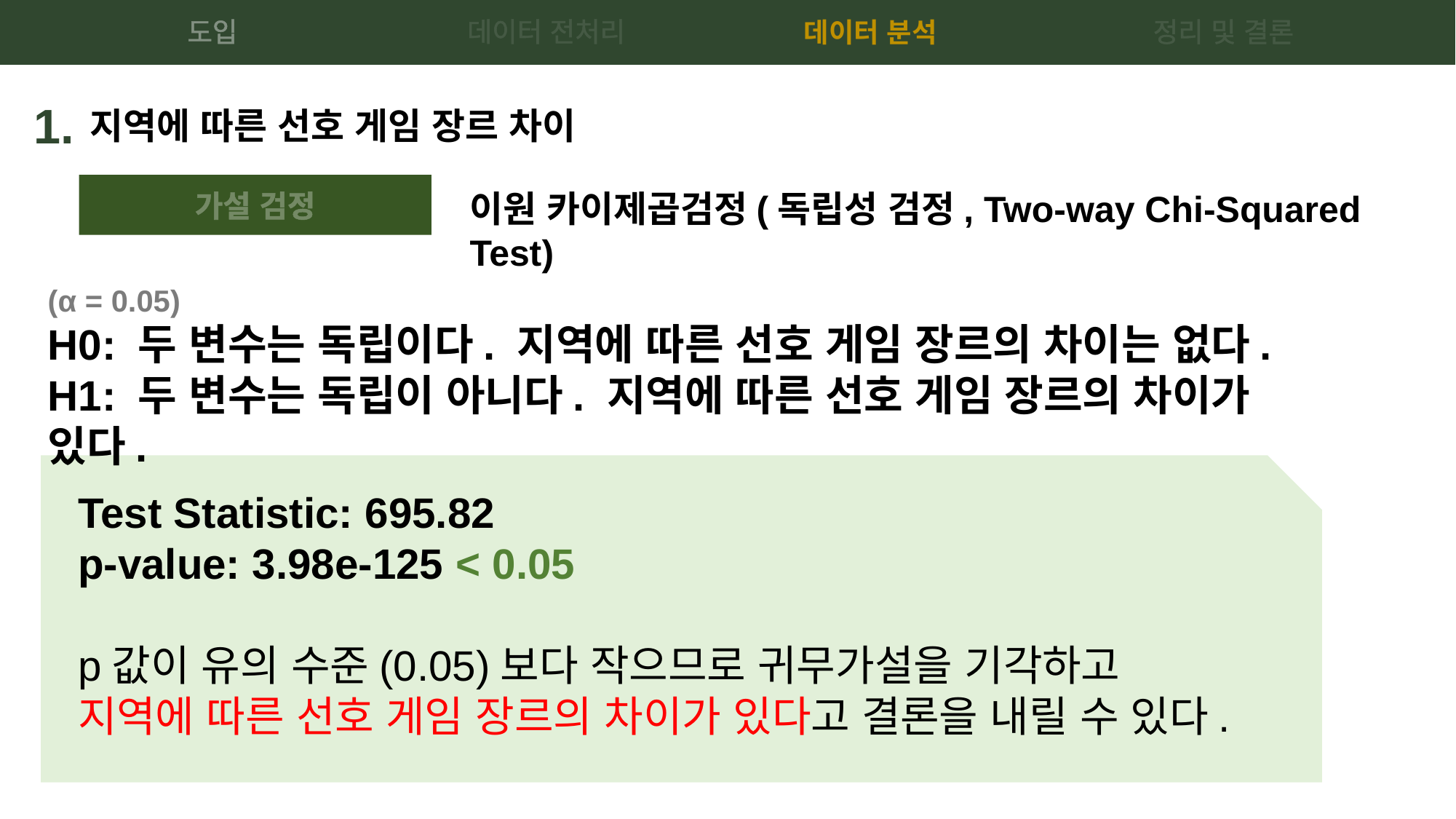

데이터 전처리
도입
정리 및 결론
데이터 분석
1.
지역에 따른 선호 게임 장르 차이
가설 검정
이원 카이제곱검정(독립성 검정, Two-way Chi-Squared Test)
(α = 0.05)
H0: 두 변수는 독립이다. 지역에 따른 선호 게임 장르의 차이는 없다.
H1: 두 변수는 독립이 아니다. 지역에 따른 선호 게임 장르의 차이가 있다.

Test Statistic: 695.82
p-value: 3.98e-125 < 0.05

p값이 유의 수준(0.05)보다 작으므로 귀무가설을 기각하고
지역에 따른 선호 게임 장르의 차이가 있다고 결론을 내릴 수 있다.